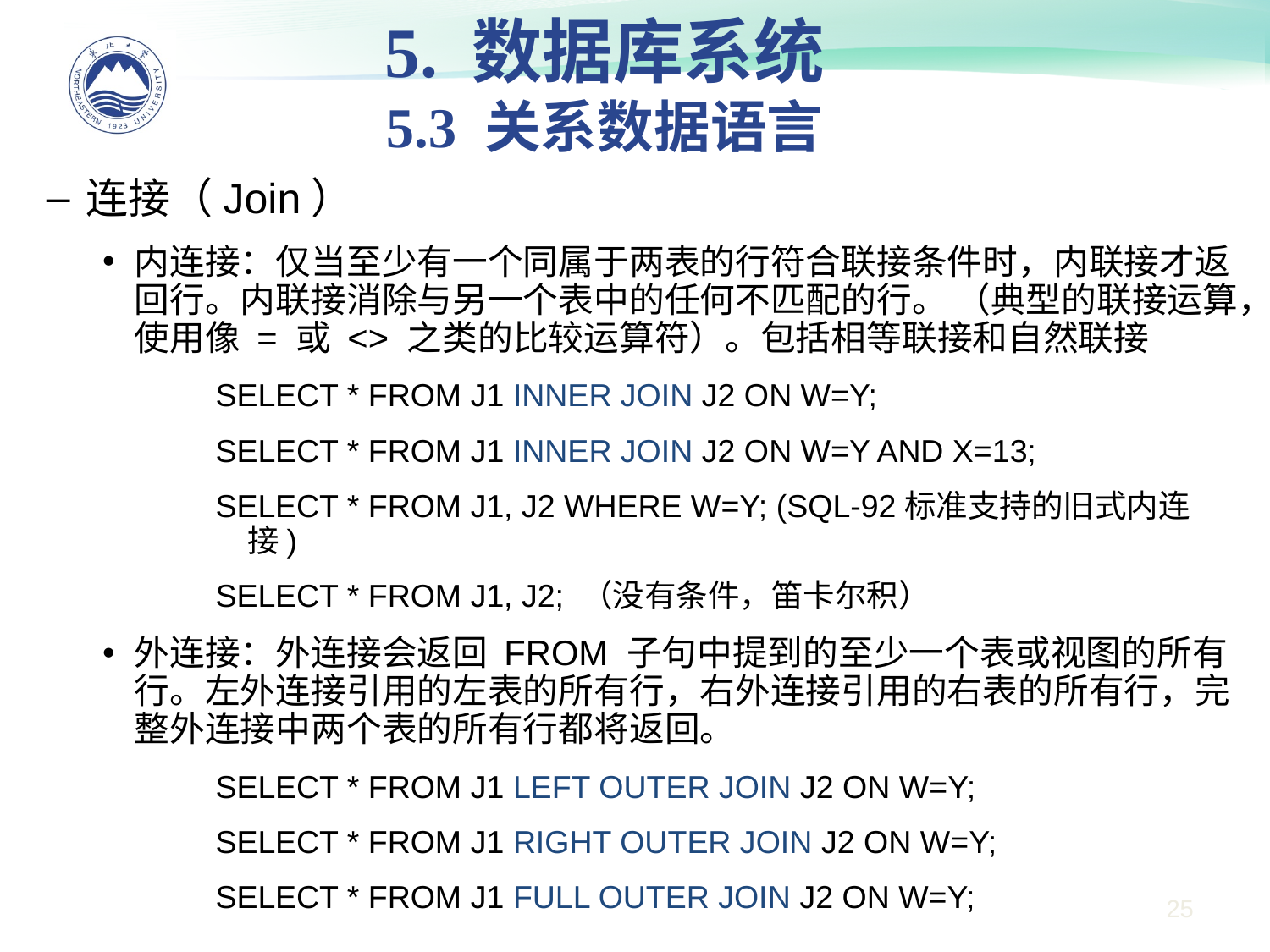

5. 数据库系统
5.3 关系数据语言
#
连接（Join）
内连接：仅当至少有一个同属于两表的行符合联接条件时，内联接才返回行。内联接消除与另一个表中的任何不匹配的行。 （典型的联接运算，使用像 = 或 <> 之类的比较运算符）。包括相等联接和自然联接
SELECT * FROM J1 INNER JOIN J2 ON W=Y;
SELECT * FROM J1 INNER JOIN J2 ON W=Y AND X=13;
SELECT * FROM J1, J2 WHERE W=Y; (SQL-92标准支持的旧式内连接)
SELECT * FROM J1, J2; （没有条件，笛卡尔积）
外连接：外连接会返回 FROM 子句中提到的至少一个表或视图的所有行。左外连接引用的左表的所有行，右外连接引用的右表的所有行，完整外连接中两个表的所有行都将返回。
SELECT * FROM J1 LEFT OUTER JOIN J2 ON W=Y;
SELECT * FROM J1 RIGHT OUTER JOIN J2 ON W=Y;
SELECT * FROM J1 FULL OUTER JOIN J2 ON W=Y;
25